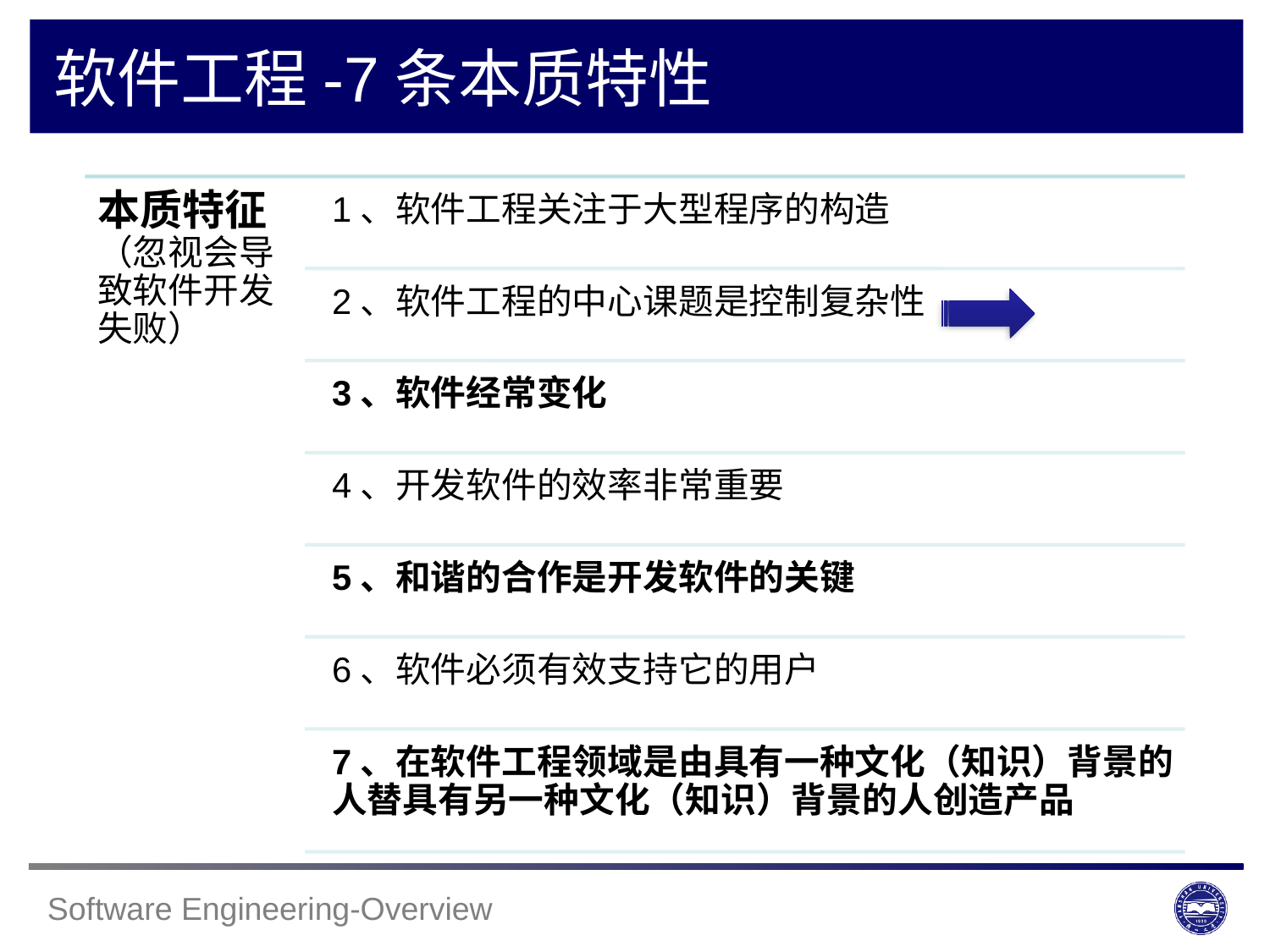

软件工程-7条本质特性
本质特征（忽视会导致软件开发失败）
1、软件工程关注于大型程序的构造
2、软件工程的中心课题是控制复杂性
3、软件经常变化
4、开发软件的效率非常重要
5、和谐的合作是开发软件的关键
6、软件必须有效支持它的用户
7、在软件工程领域是由具有一种文化（知识）背景的人替具有另一种文化（知识）背景的人创造产品